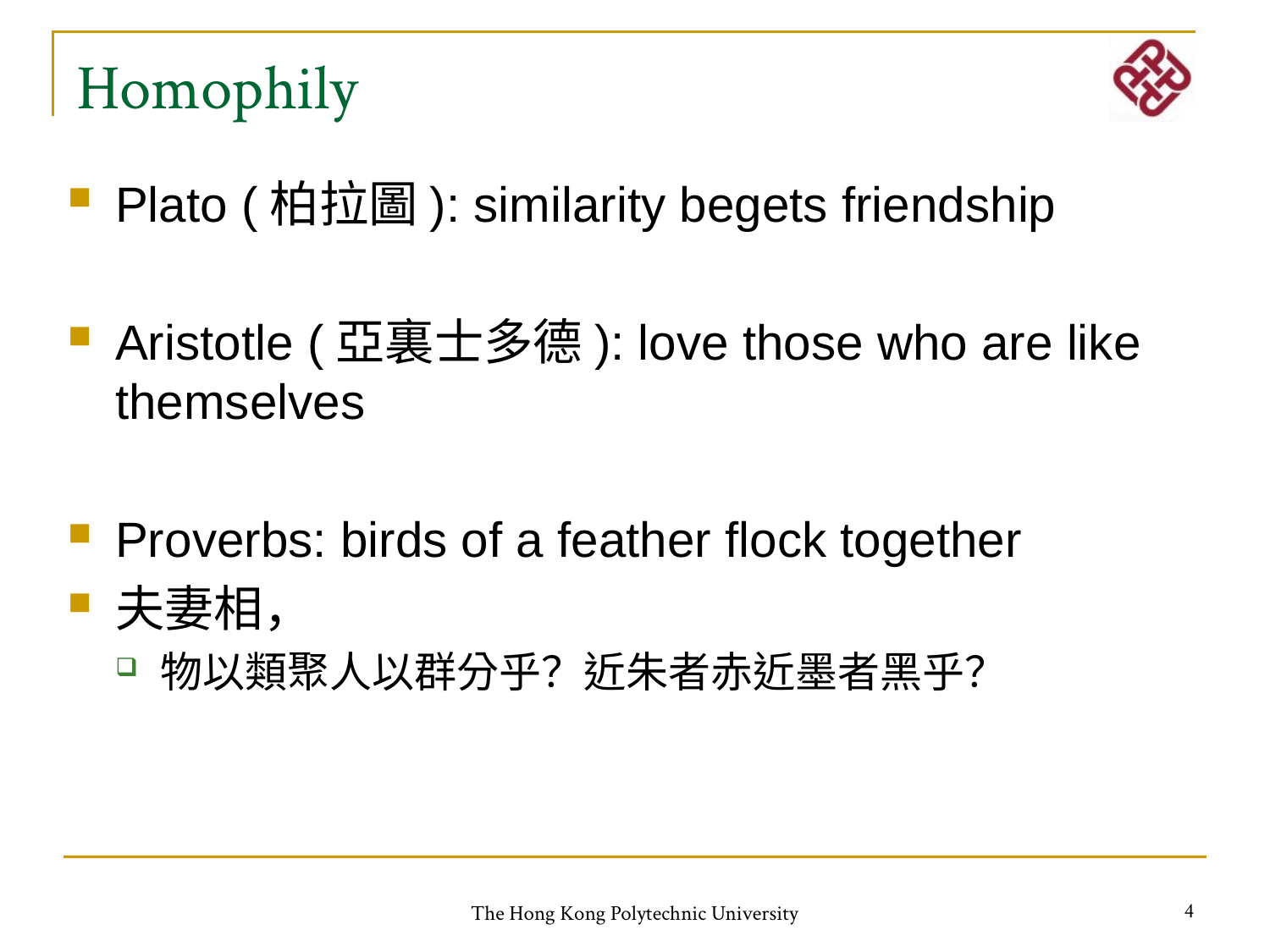

Homophily
Plato (柏拉圖): similarity begets friendship

Aristotle (亞裏士多德): love those who are like themselves

Proverbs: birds of a feather flock together
夫妻相，
物以類聚人以群分乎？近朱者赤近墨者黑乎？

4
The Hong Kong Polytechnic University